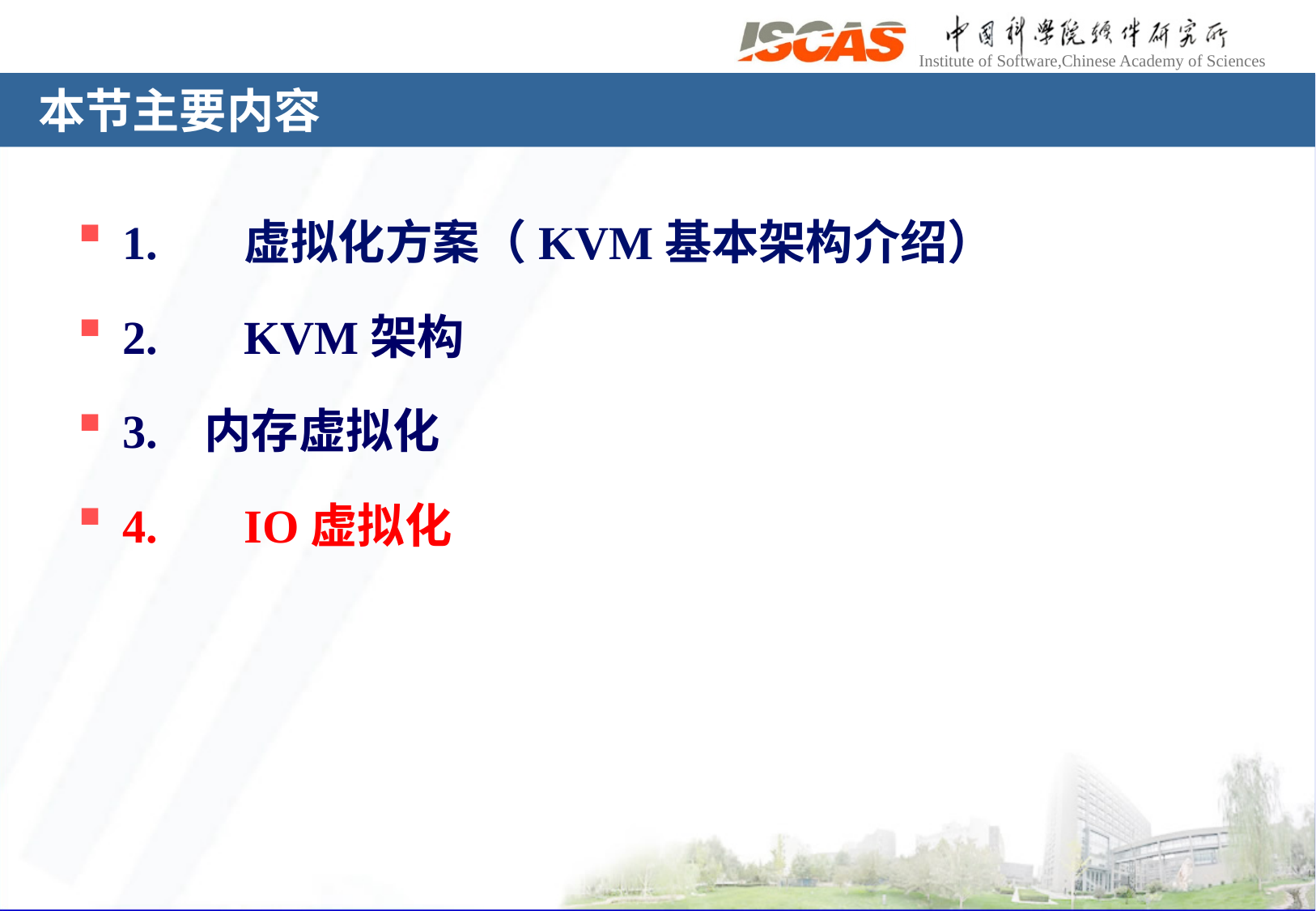

# 本节主要内容
1.	虚拟化方案（KVM基本架构介绍）
2.	KVM架构
3.   内存虚拟化
4.	IO虚拟化